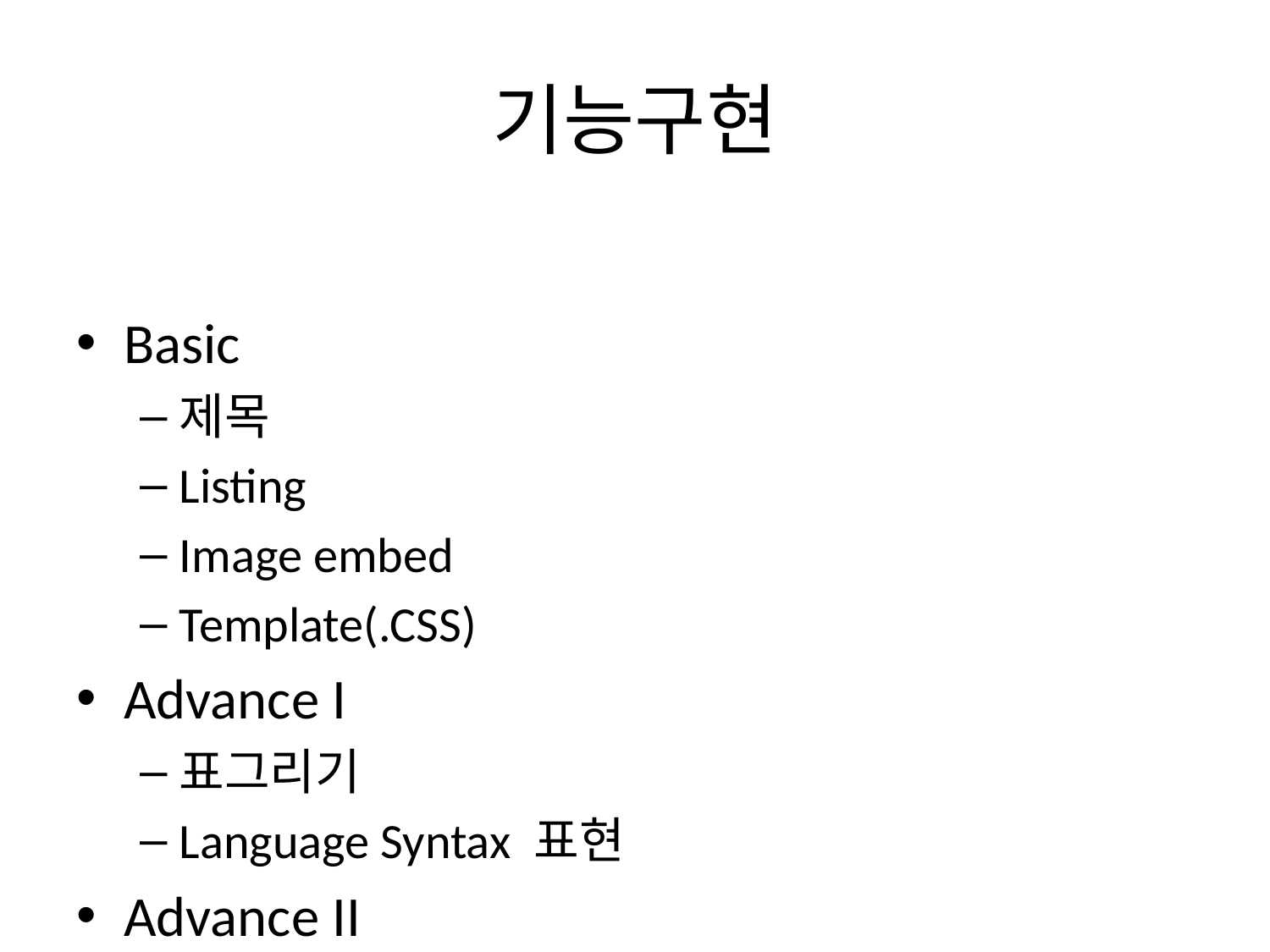

# 기능구현

Basic
제목
Listing
Image embed
Template(.CSS)
Advance I
표그리기
Language Syntax 표현
Advance II
Chart 표기
Video embed
Slide Animation